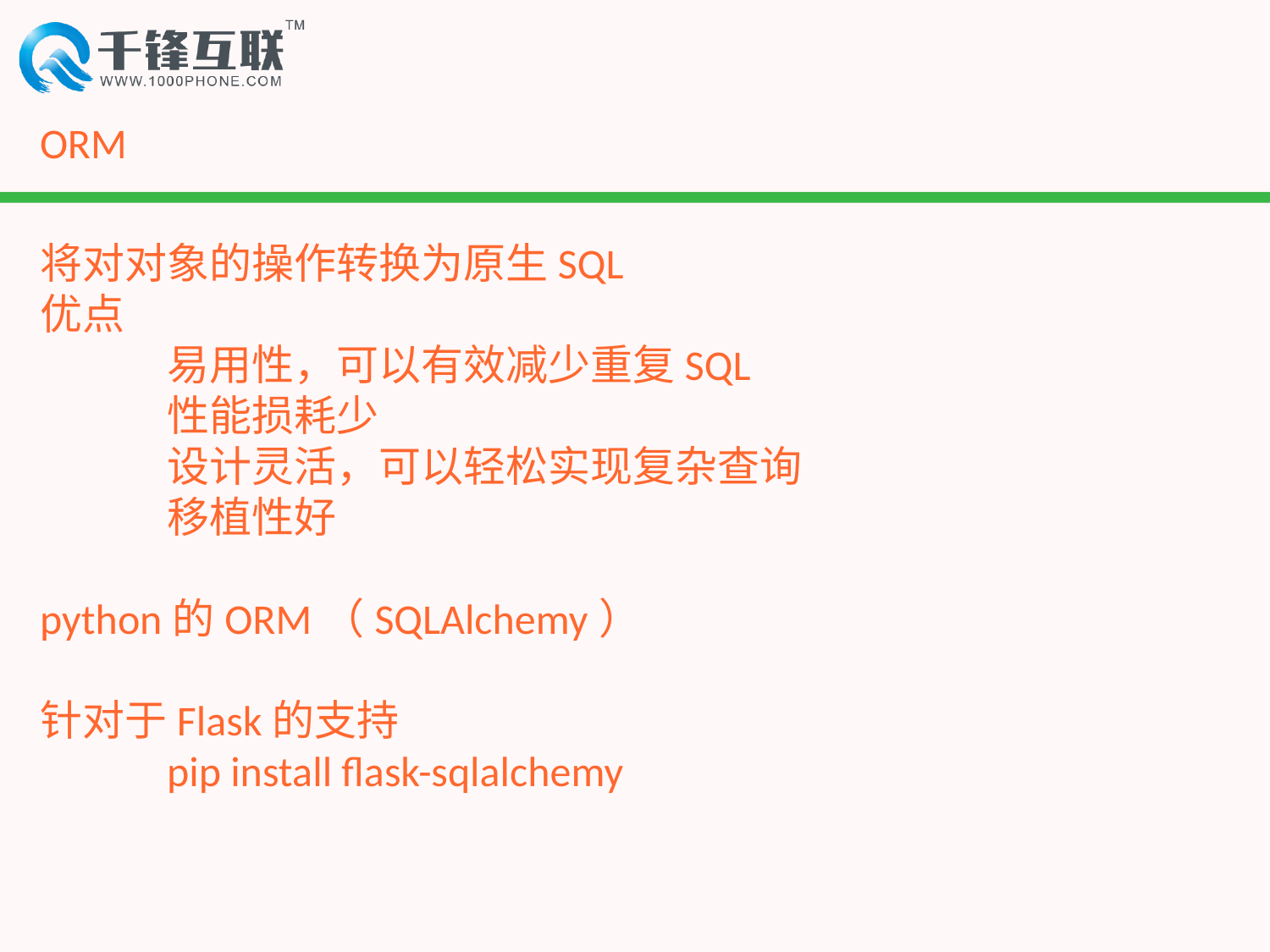

# ORM
将对对象的操作转换为原生SQL
优点
	易用性，可以有效减少重复SQL
	性能损耗少
	设计灵活，可以轻松实现复杂查询
	移植性好

python的ORM（SQLAlchemy）

针对于Flask的支持
	pip install flask-sqlalchemy